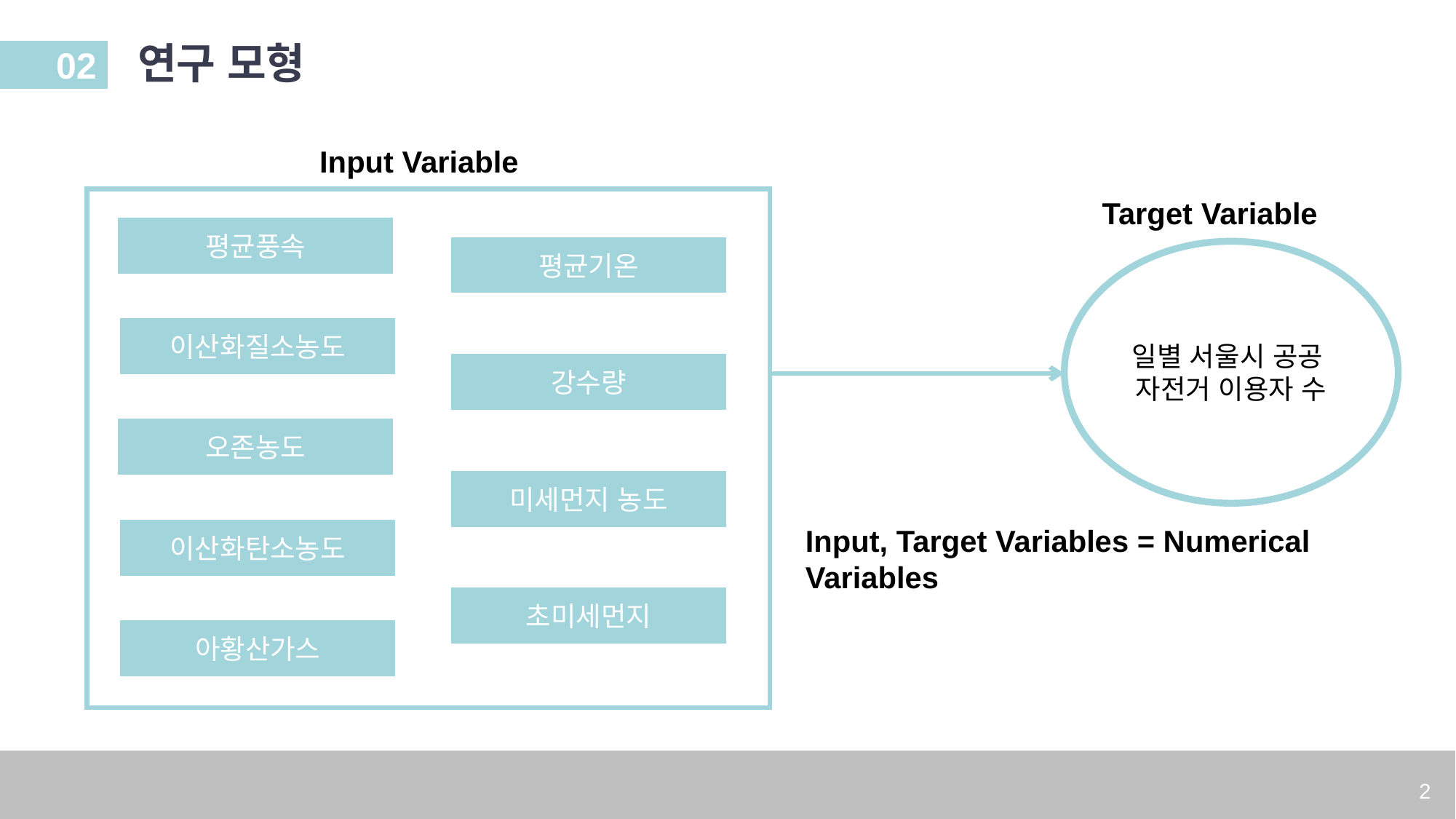

연구 모형
02
Input Variable

Target Variable
평균풍속
평균기온
일별 서울시 공공
자전거 이용자 수
이산화질소농도
강수량
오존농도
미세먼지 농도
Input, Target Variables = Numerical Variables
이산화탄소농도
초미세먼지
아황산가스

2